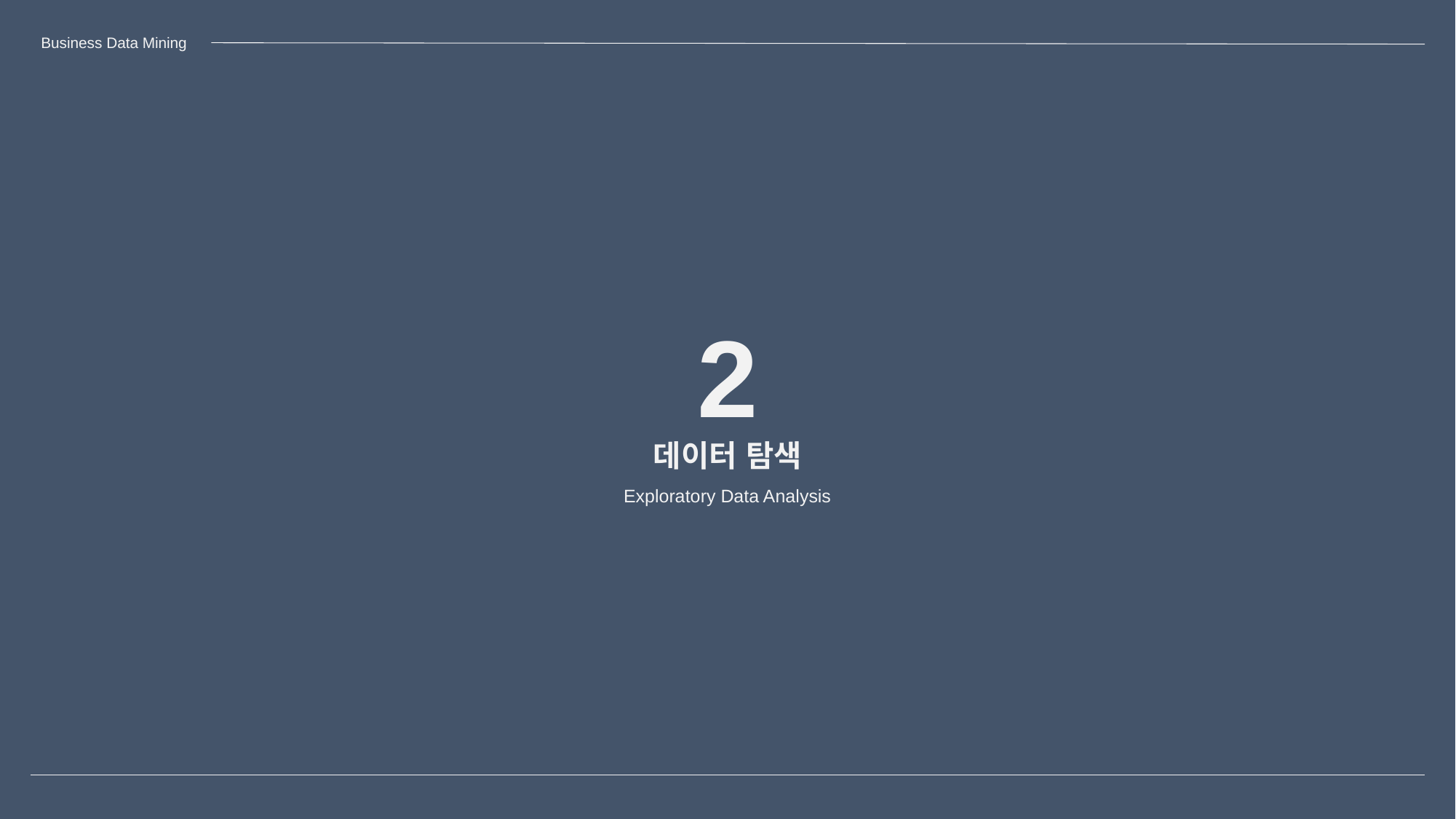

Business Data Mining
2
데이터 탐색
Exploratory Data Analysis